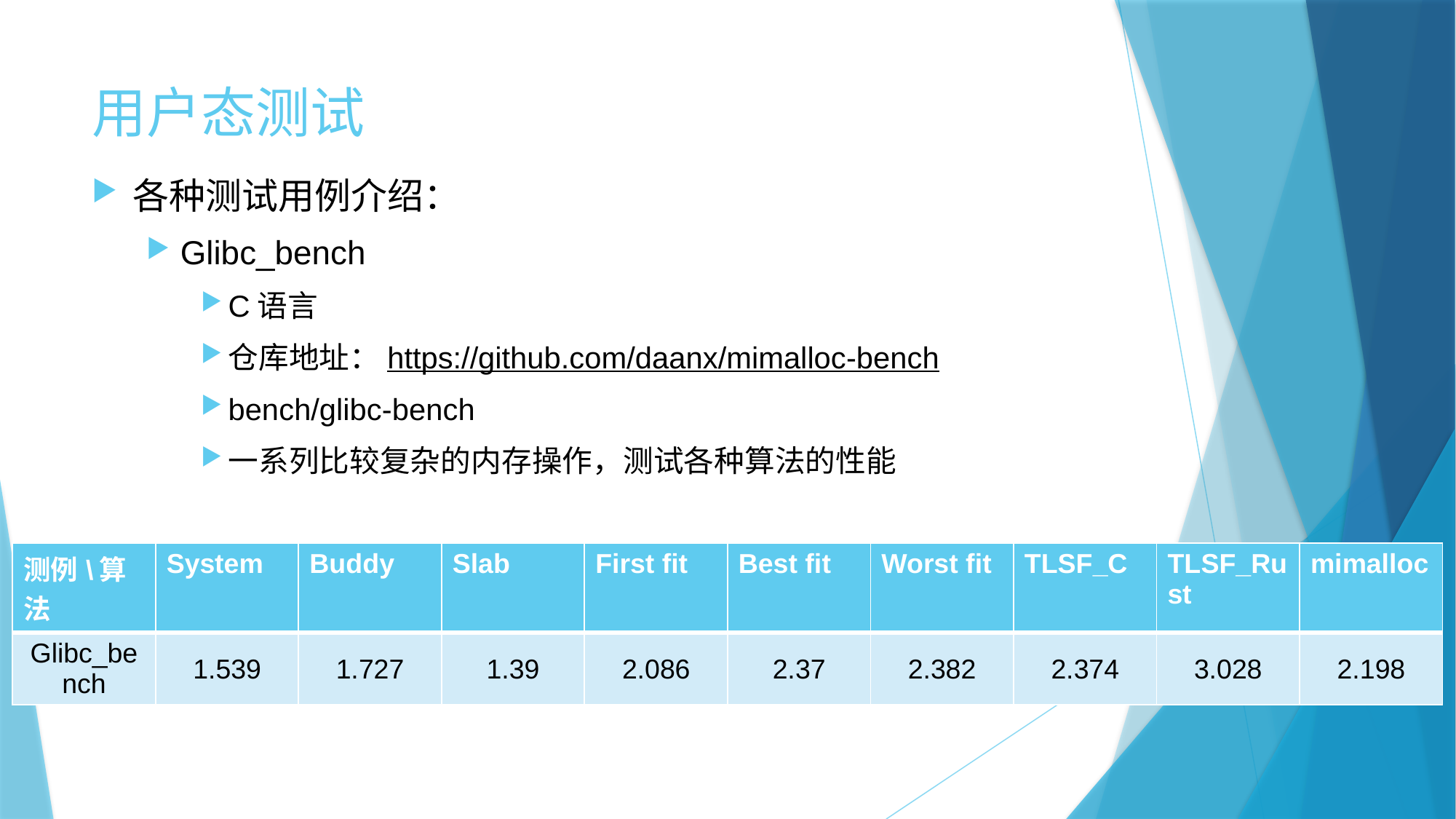

# 用户态测试
各种测试用例介绍：
Glibc_bench
C语言
仓库地址：https://github.com/daanx/mimalloc-bench
bench/glibc-bench
一系列比较复杂的内存操作，测试各种算法的性能

| 测例\算法 | System | Buddy | Slab | First fit | Best fit | Worst fit | TLSF\_C | TLSF\_Rust | mimalloc |
| --- | --- | --- | --- | --- | --- | --- | --- | --- | --- |
| Glibc\_bench | 1.539 | 1.727 | 1.39 | 2.086 | 2.37 | 2.382 | 2.374 | 3.028 | 2.198 |